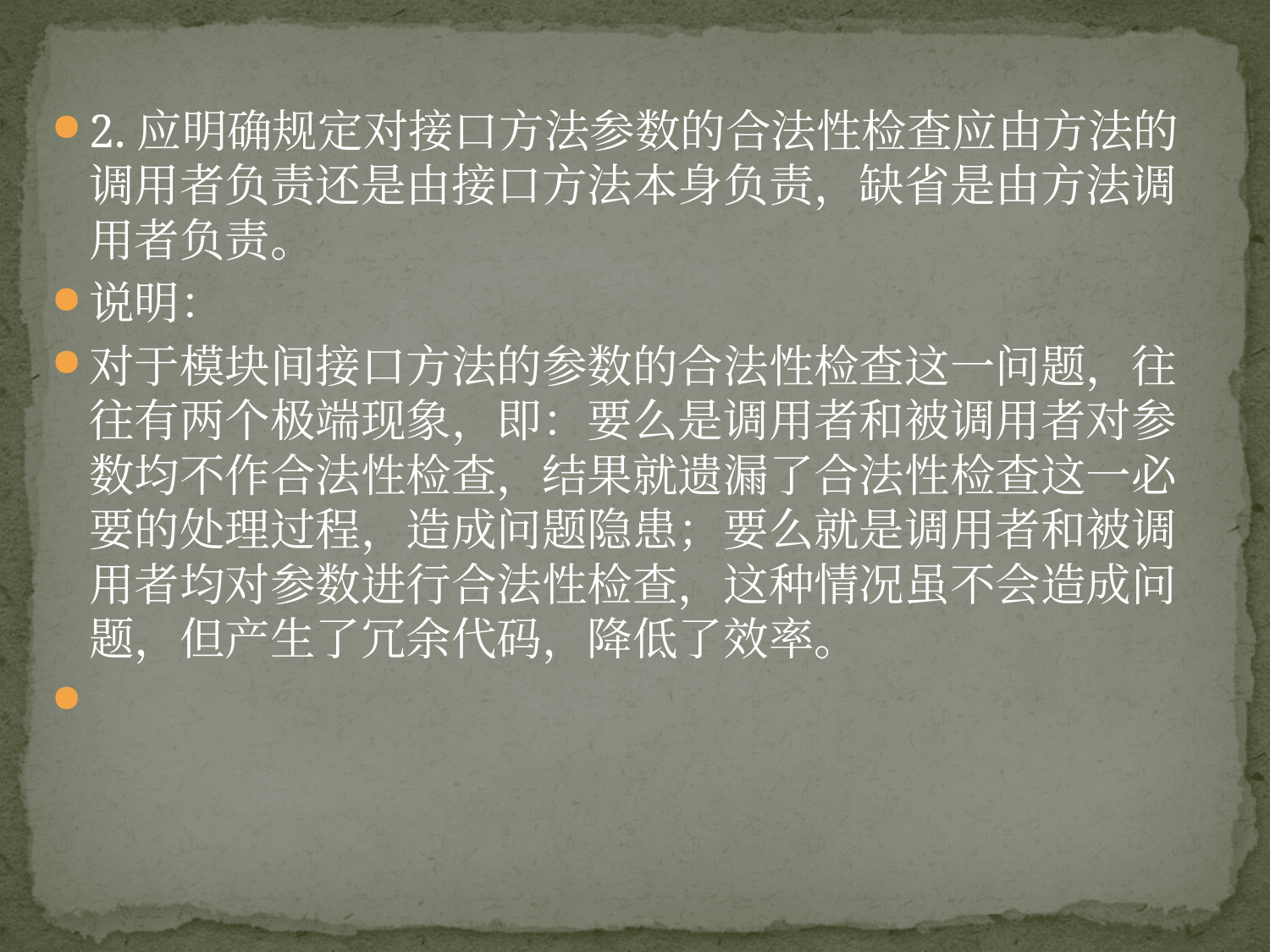

2.应明确规定对接口方法参数的合法性检查应由方法的调用者负责还是由接口方法本身负责，缺省是由方法调用者负责。
说明：
对于模块间接口方法的参数的合法性检查这一问题，往往有两个极端现象，即：要么是调用者和被调用者对参数均不作合法性检查，结果就遗漏了合法性检查这一必要的处理过程，造成问题隐患；要么就是调用者和被调用者均对参数进行合法性检查，这种情况虽不会造成问题，但产生了冗余代码，降低了效率。